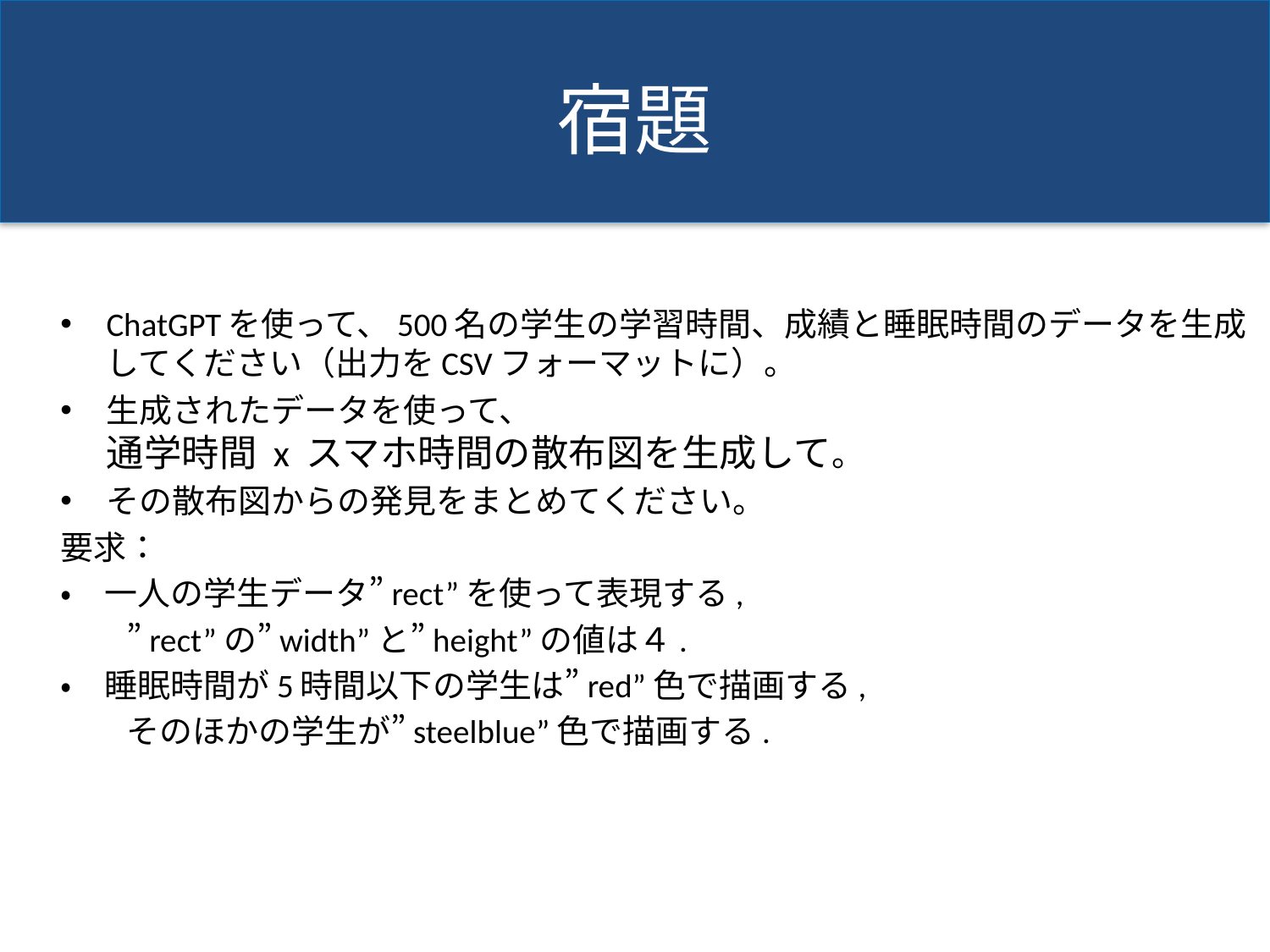

# 宿題

ChatGPTを使って、500名の学生の学習時間、成績と睡眠時間のデータを生成してください（出力をCSVフォーマットに）。
生成されたデータを使って、
通学時間 x スマホ時間の散布図を生成して。
その散布図からの発見をまとめてください。
要求：
・　一人の学生データ”rect”を使って表現する,
　　”rect”の”width”と”height”の値は４.
・　睡眠時間が5時間以下の学生は”red”色で描画する,
　　そのほかの学生が”steelblue”色で描画する.